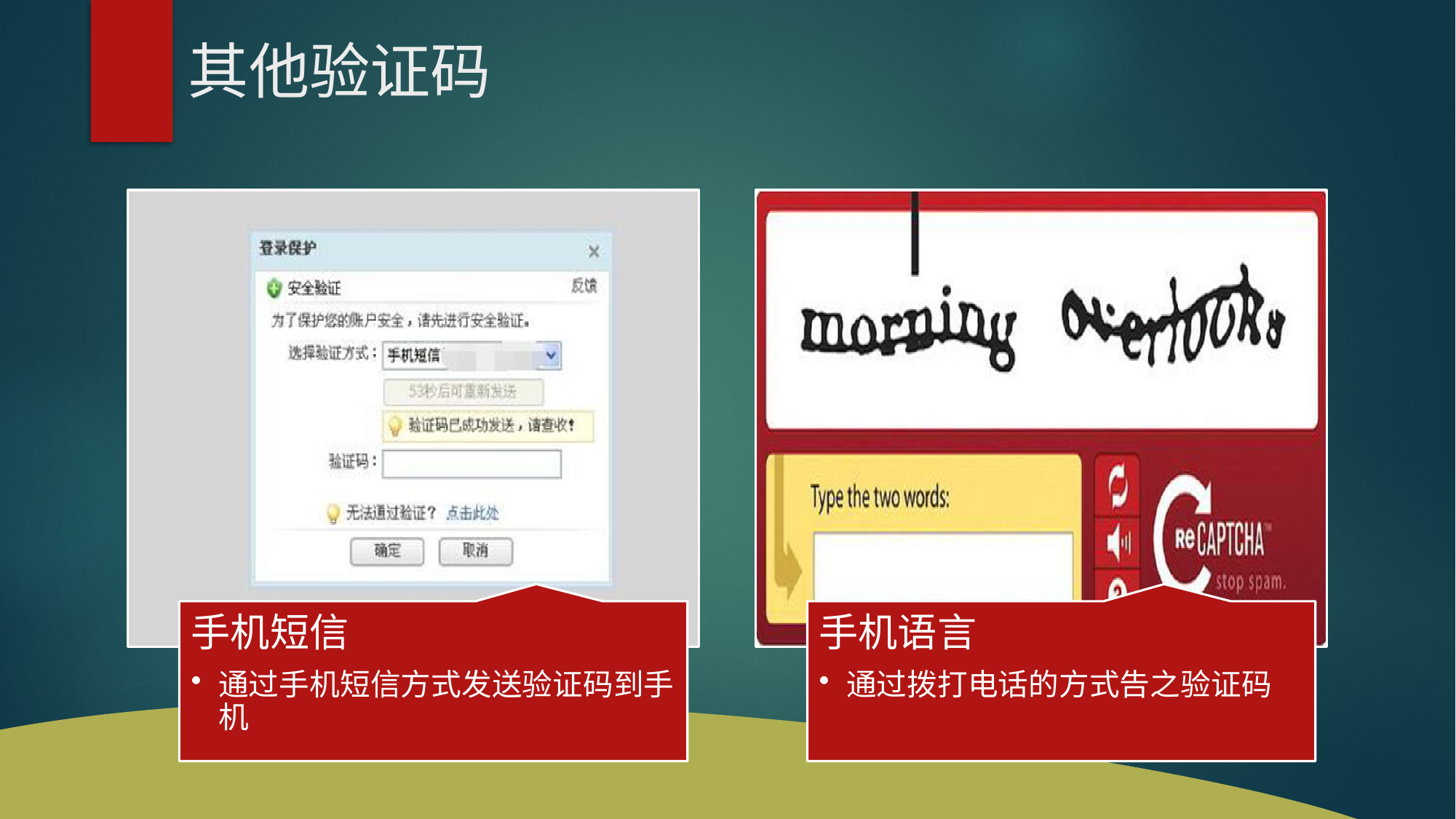

# 其他验证码
手机短信
通过手机短信方式发送验证码到手机
手机语言
通过拨打电话的方式告之验证码